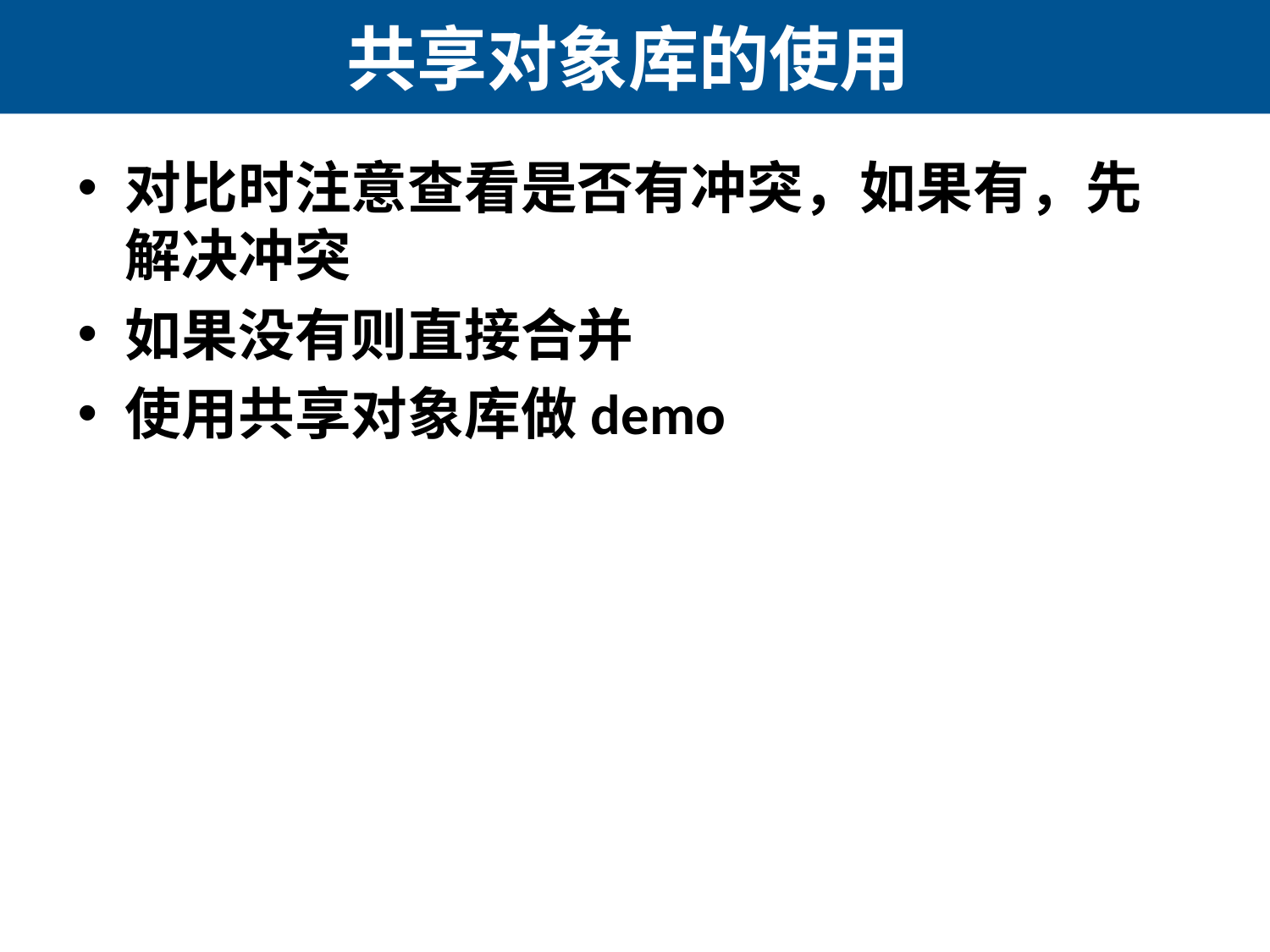

# 共享对象库的使用
对比时注意查看是否有冲突，如果有，先解决冲突
如果没有则直接合并
使用共享对象库做demo